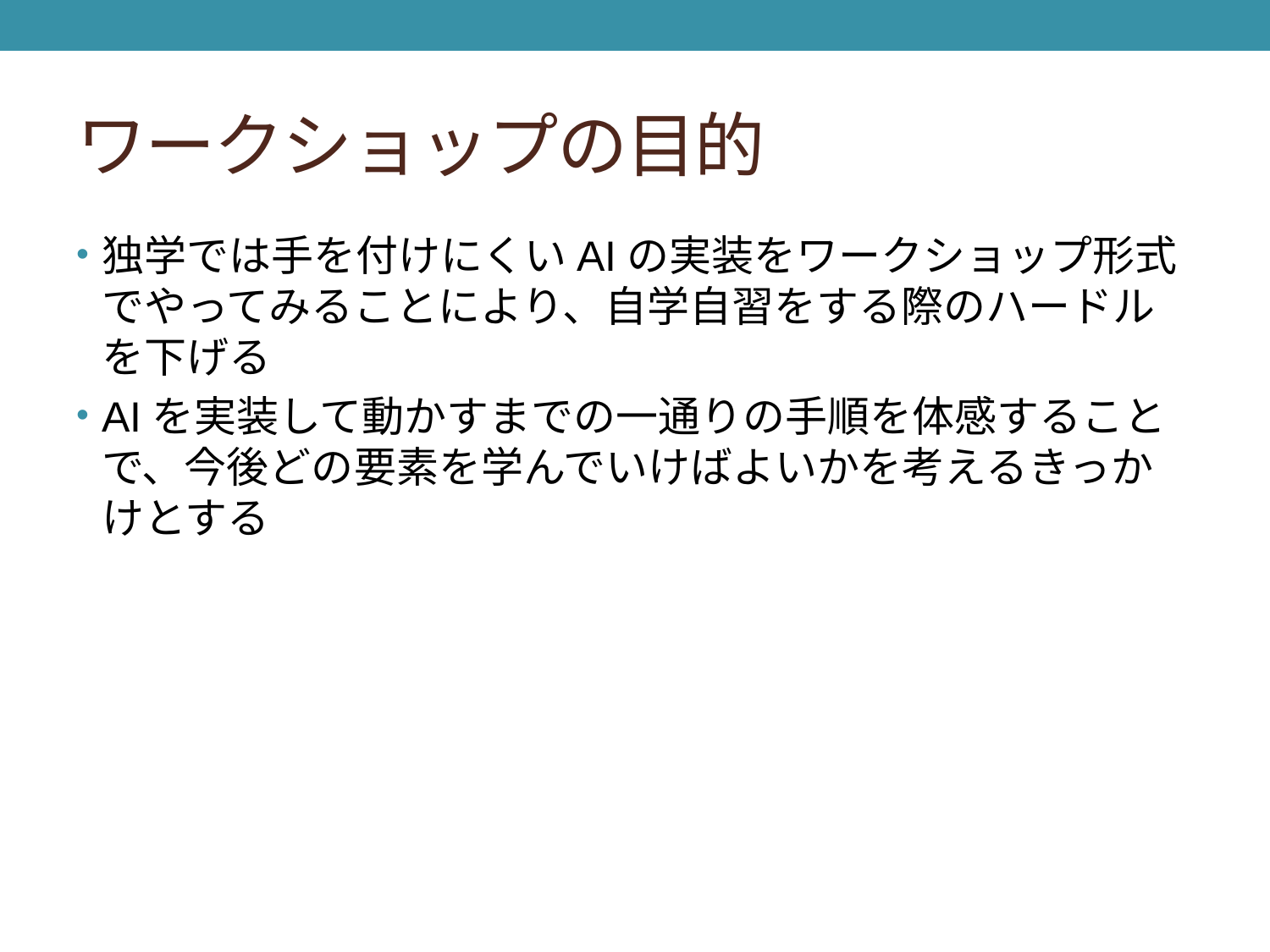

# ワークショップの目的
独学では手を付けにくいAIの実装をワークショップ形式でやってみることにより、自学自習をする際のハードルを下げる
AIを実装して動かすまでの一通りの手順を体感することで、今後どの要素を学んでいけばよいかを考えるきっかけとする